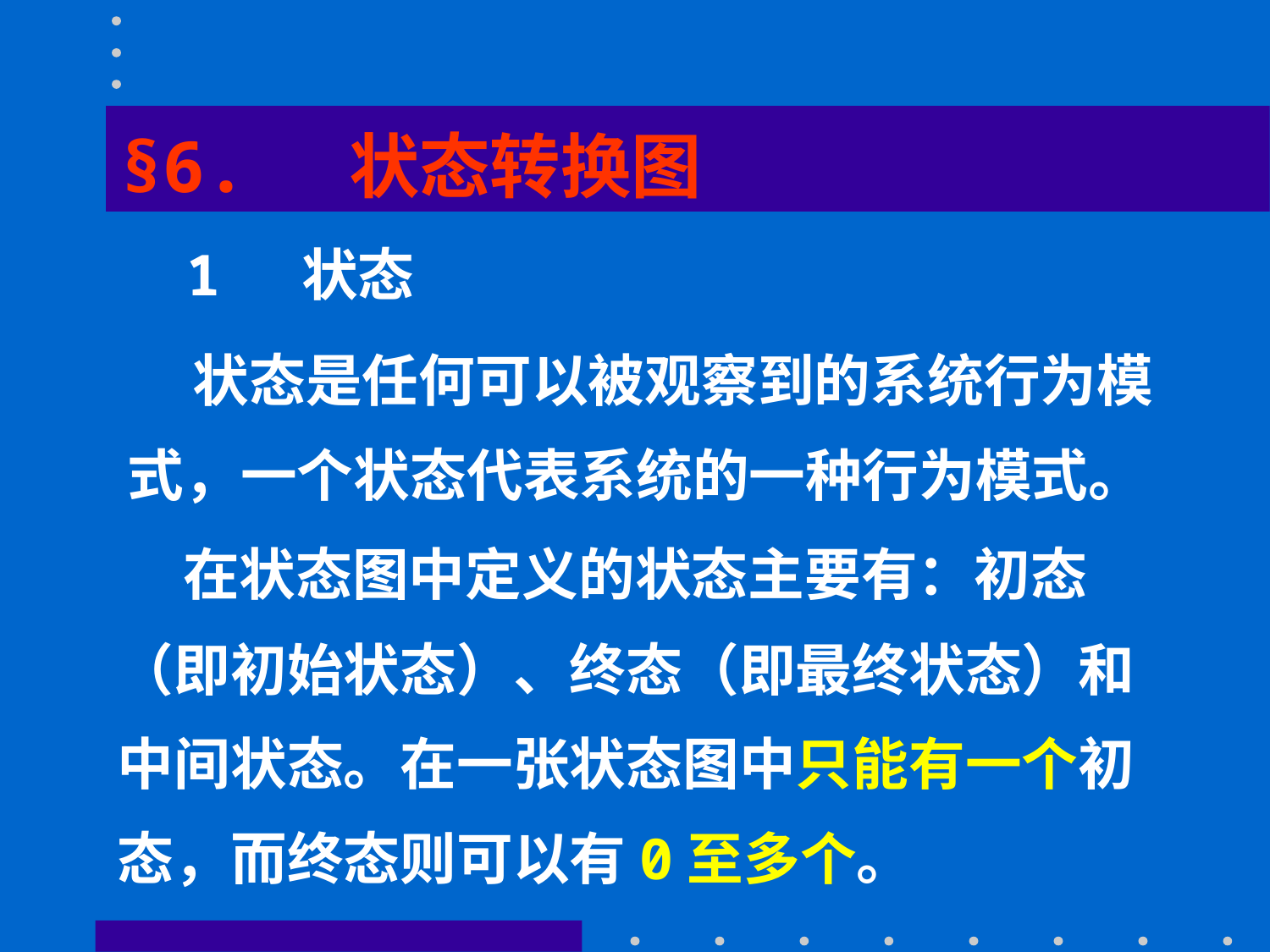

#
§6.  状态转换图
 1  状态
    状态是任何可以被观察到的系统行为模式，一个状态代表系统的一种行为模式。
    在状态图中定义的状态主要有：初态（即初始状态）、终态（即最终状态）和中间状态。在一张状态图中只能有一个初态，而终态则可以有0至多个。
51